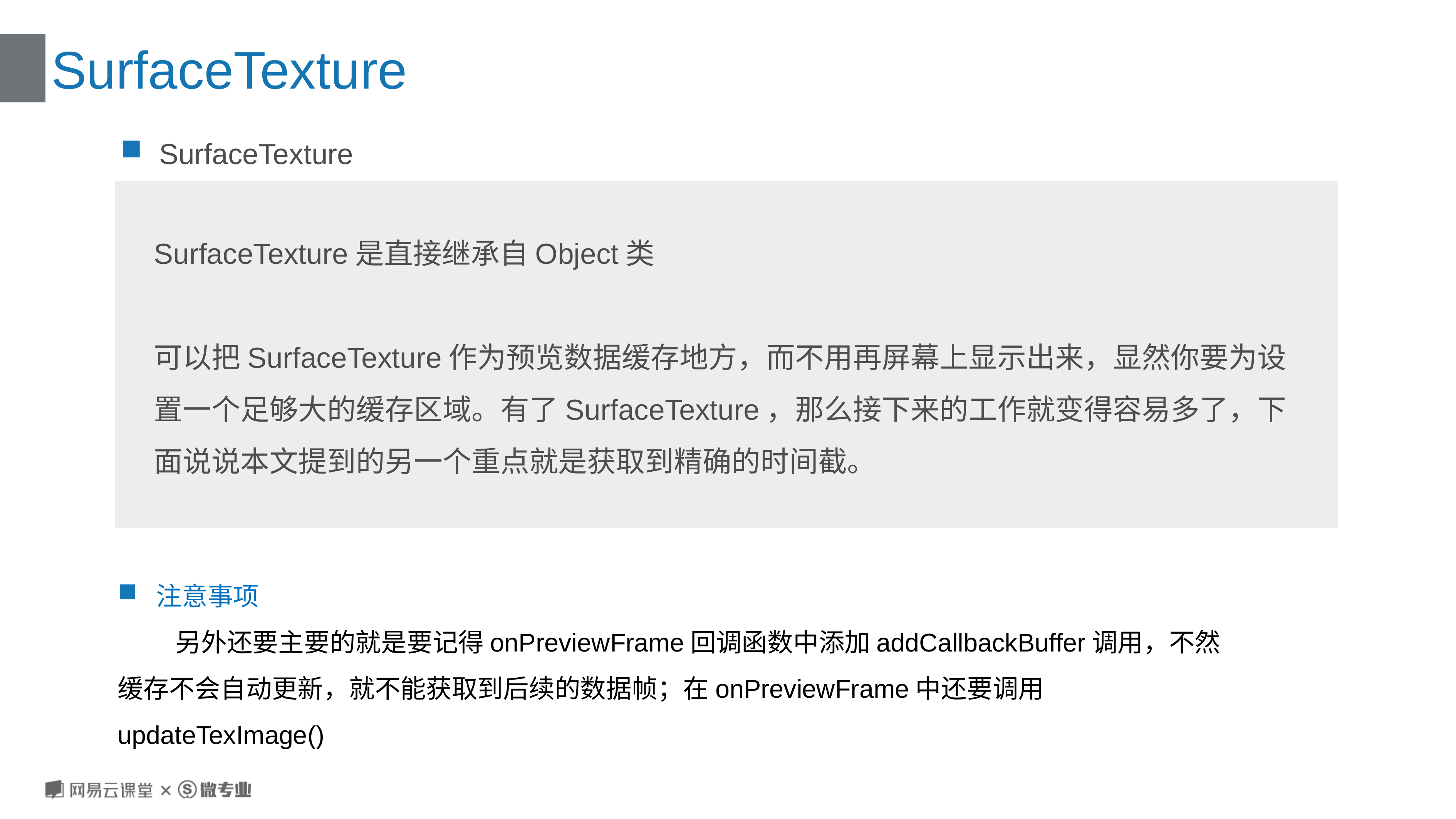

# SurfaceTexture
SurfaceTexture

SurfaceTexture是直接继承自Object类

可以把SurfaceTexture作为预览数据缓存地方，而不用再屏幕上显示出来，显然你要为设置一个足够大的缓存区域。有了SurfaceTexture，那么接下来的工作就变得容易多了，下面说说本文提到的另一个重点就是获取到精确的时间截。

注意事项
	另外还要主要的就是要记得onPreviewFrame回调函数中添加addCallbackBuffer调用，不然缓存不会自动更新，就不能获取到后续的数据帧；在onPreviewFrame中还要调用updateTexImage()